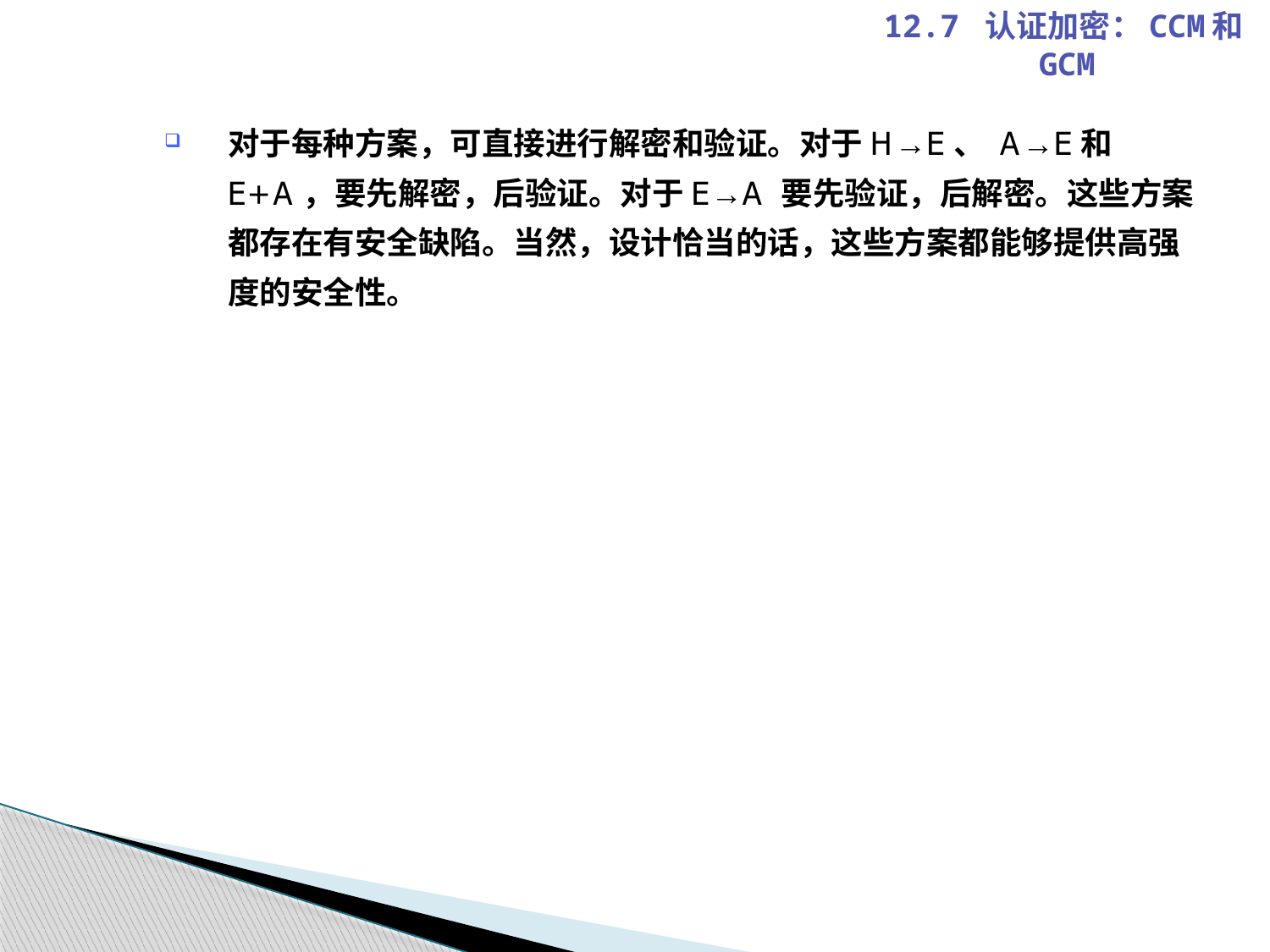

12.7 认证加密：CCM和GCM
对于每种方案，可直接进行解密和验证。对于H→E、 A→E和E+A，要先解密，后验证。对于E→A 要先验证，后解密。这些方案都存在有安全缺陷。当然，设计恰当的话，这些方案都能够提供高强度的安全性。